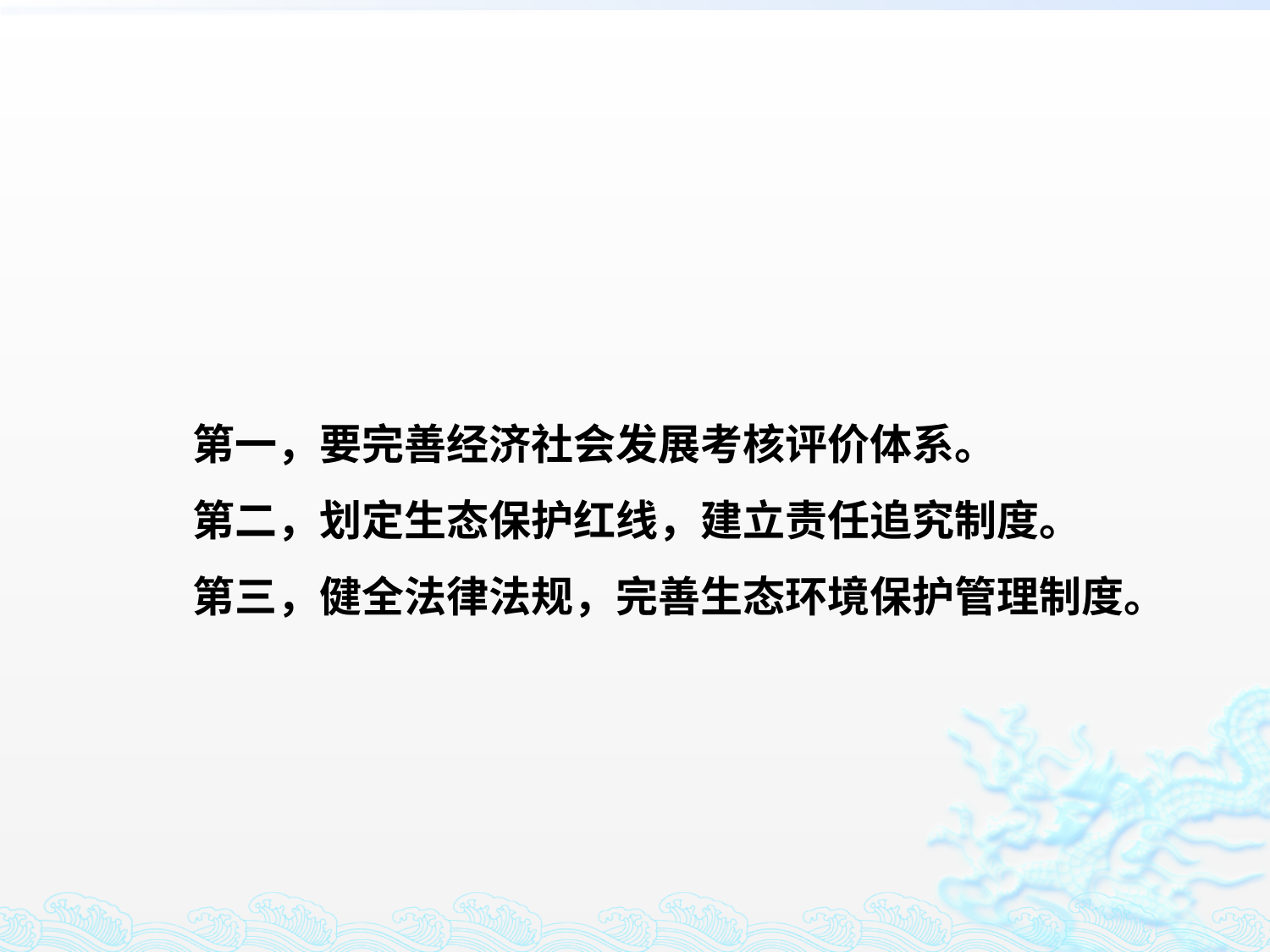

第一，要完善经济社会发展考核评价体系。
第二，划定生态保护红线，建立责任追究制度。
第三，健全法律法规，完善生态环境保护管理制度。